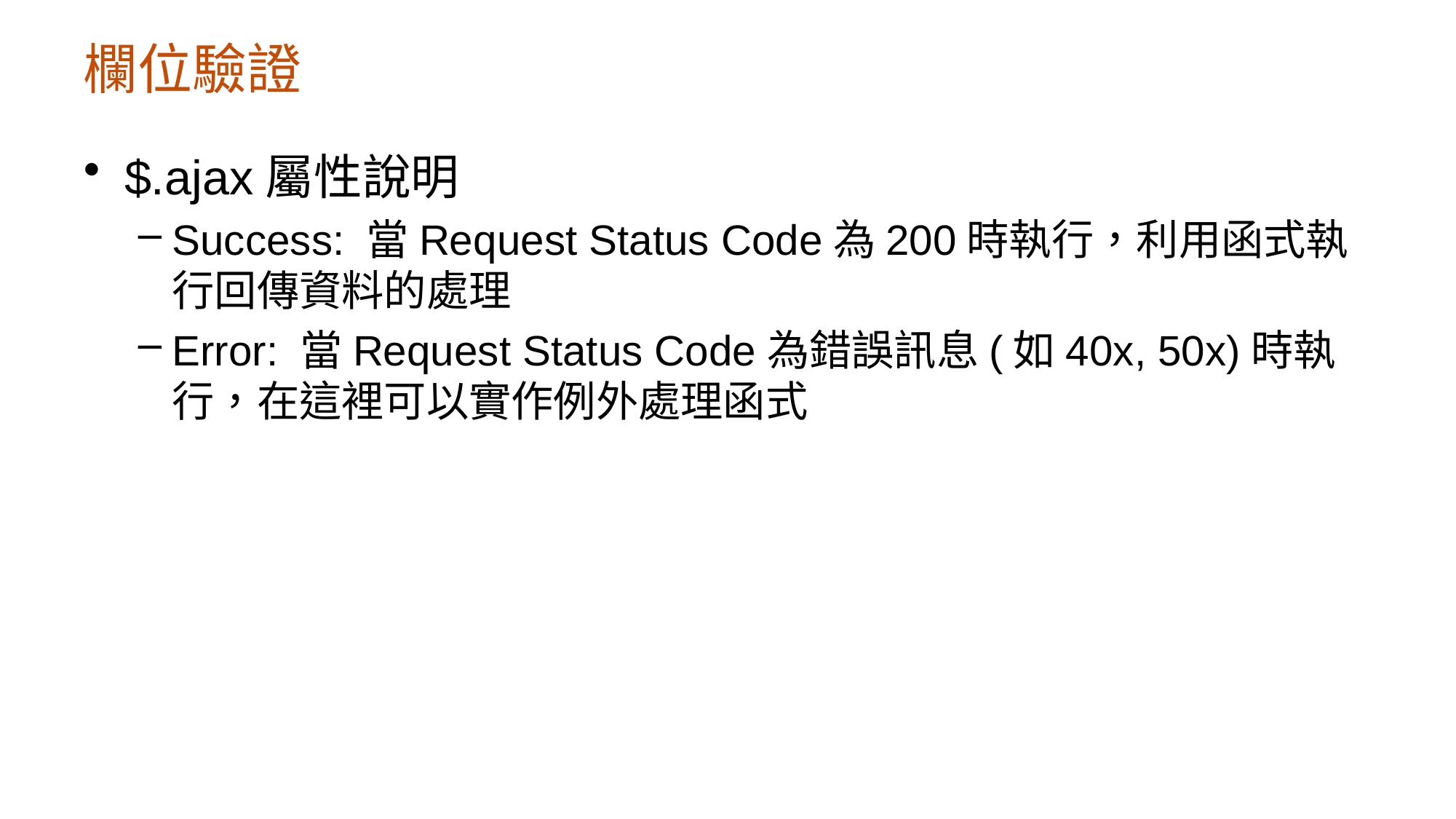

# 欄位驗證
$.ajax屬性說明
Success: 當Request Status Code為200時執行，利用函式執行回傳資料的處理
Error: 當Request Status Code為錯誤訊息(如40x, 50x)時執行，在這裡可以實作例外處理函式

13